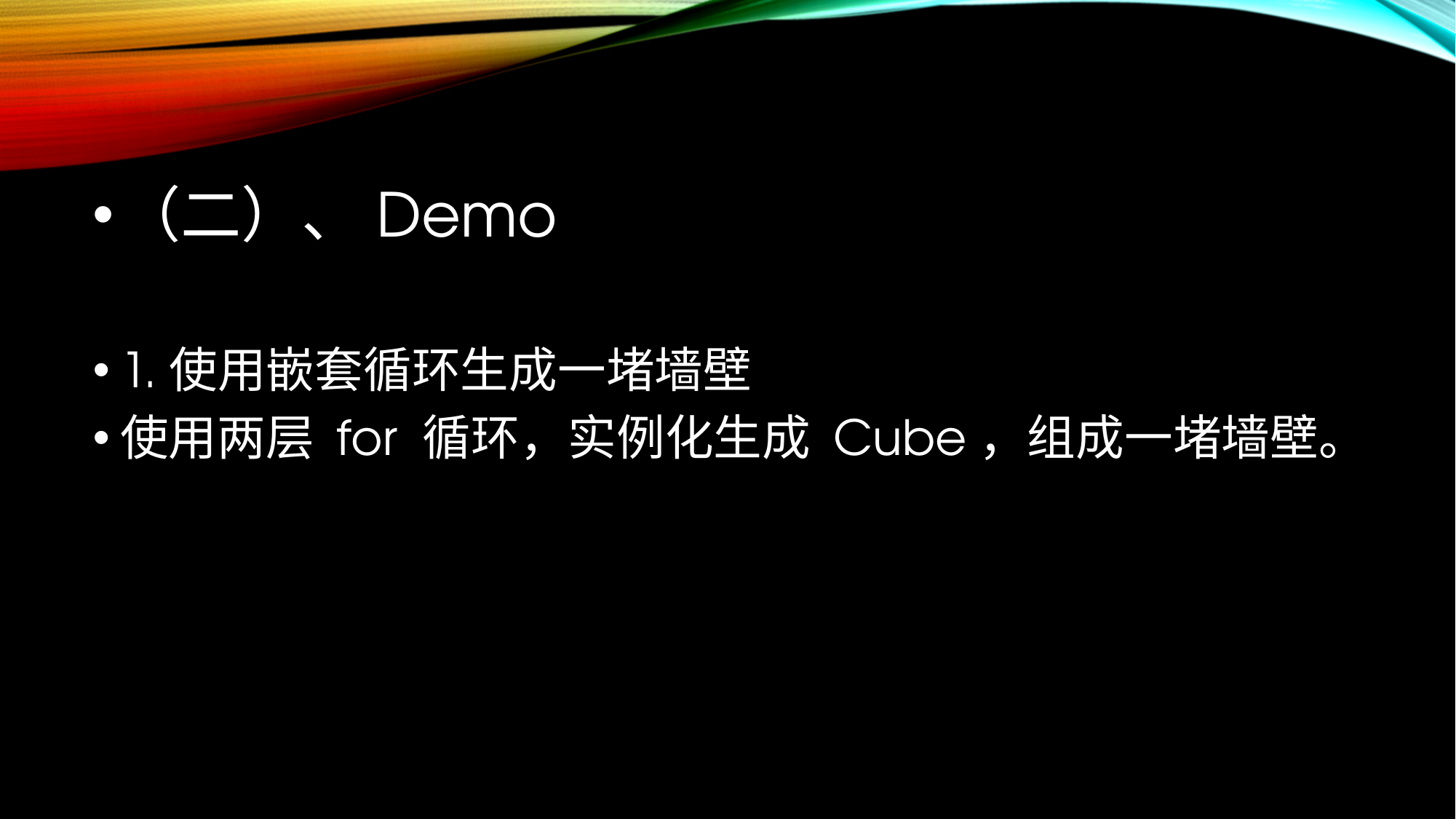

#
（二）、Demo

1.使用嵌套循环生成一堵墙壁
使用两层 for 循环，实例化生成 Cube，组成一堵墙壁。